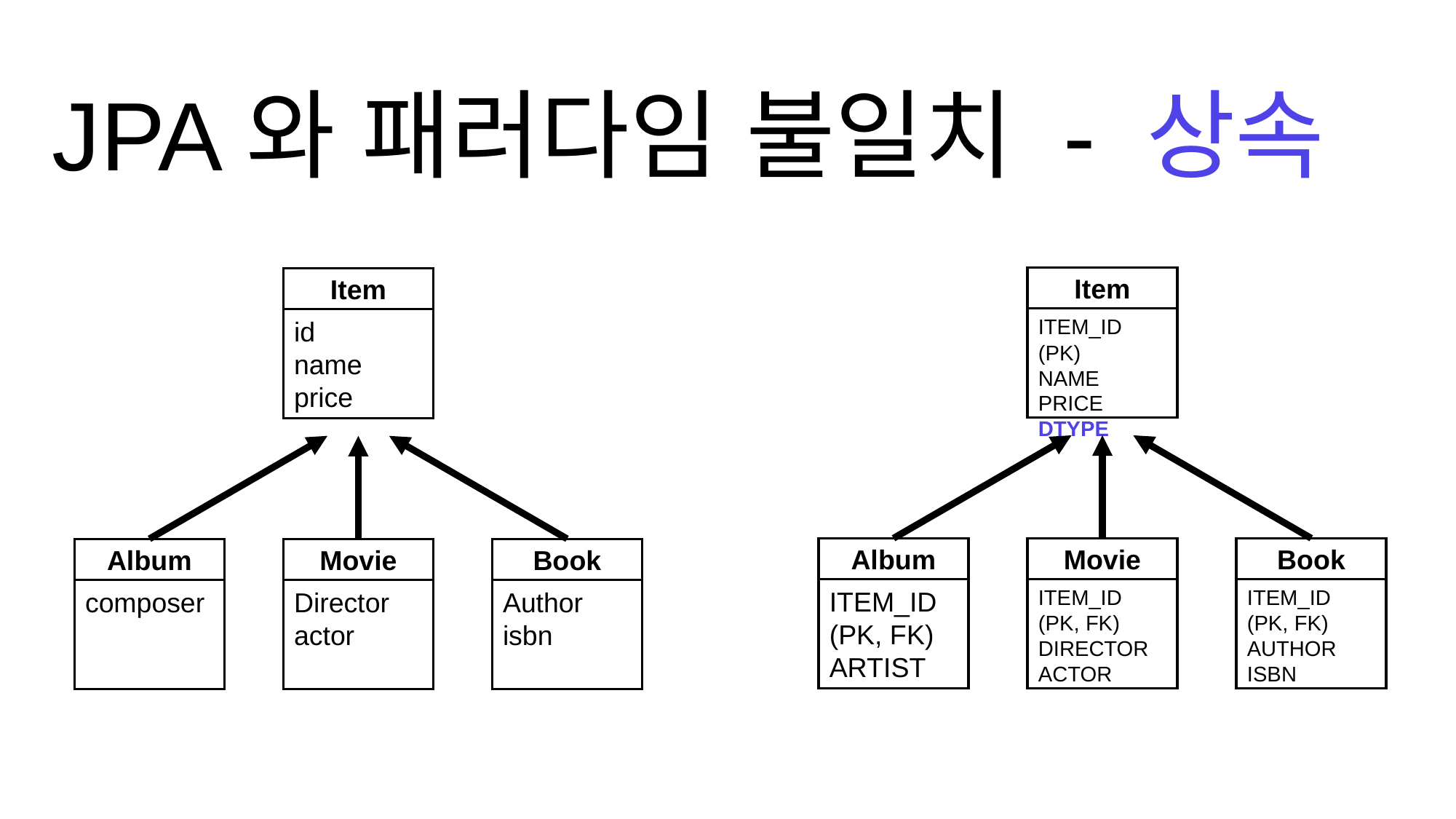

JPA와 패러다임 불일치 - 상속
Item
ITEM_ID (PK)
NAME
PRICE
DTYPE
Item
id
name
price
Album
ITEM_ID (PK, FK)
ARTIST
Movie
ITEM_ID (PK, FK)
DIRECTOR
ACTOR
Book
ITEM_ID (PK, FK)
AUTHOR
ISBN
Album
composer
Movie
Director
actor
Book
Author
isbn